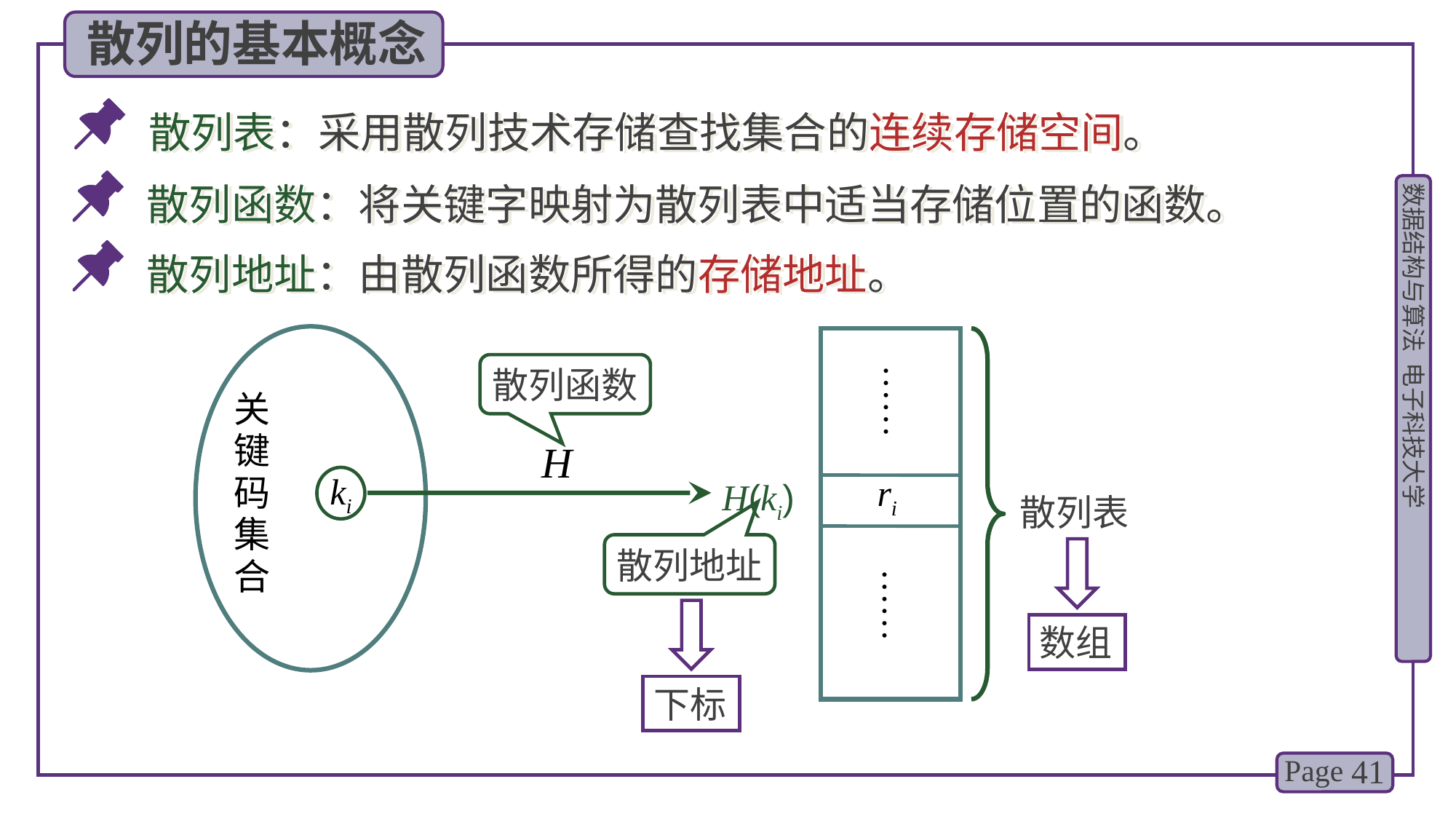

散列的基本概念

散列表：采用散列技术存储查找集合的连续存储空间。

散列函数：将关键字映射为散列表中适当存储位置的函数。

散列地址：由散列函数所得的存储地址。

关键码集合

     ri
……

……

散列表
散列函数
H

ki
H(ki)
散列地址

数组

下标